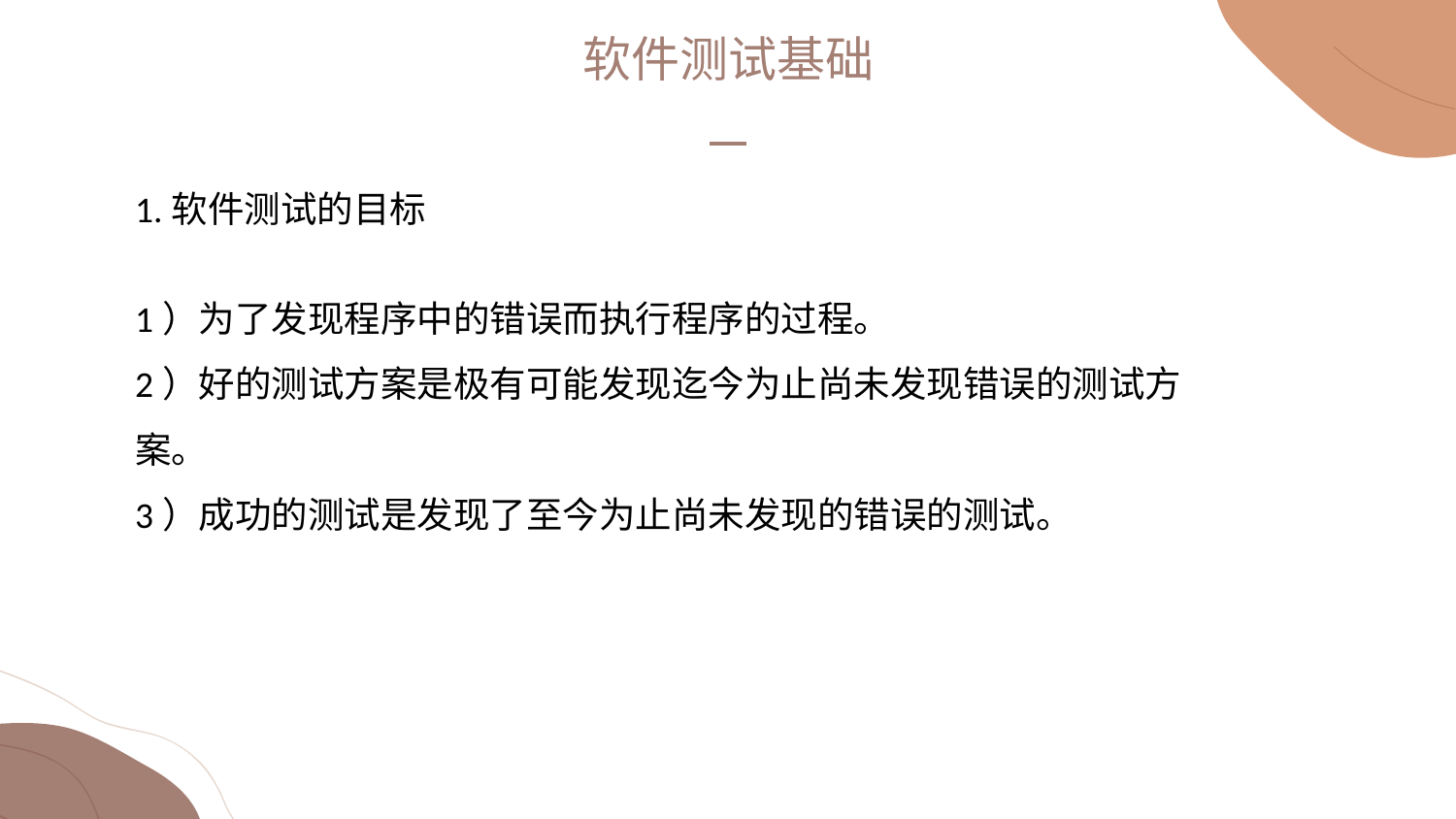

软件测试基础
为了
1.软件测试的目标

1）为了发现程序中的错误而执行程序的过程。
2）好的测试方案是极有可能发现迄今为止尚未发现错误的测试方案。
3）成功的测试是发现了至今为止尚未发现的错误的测试。